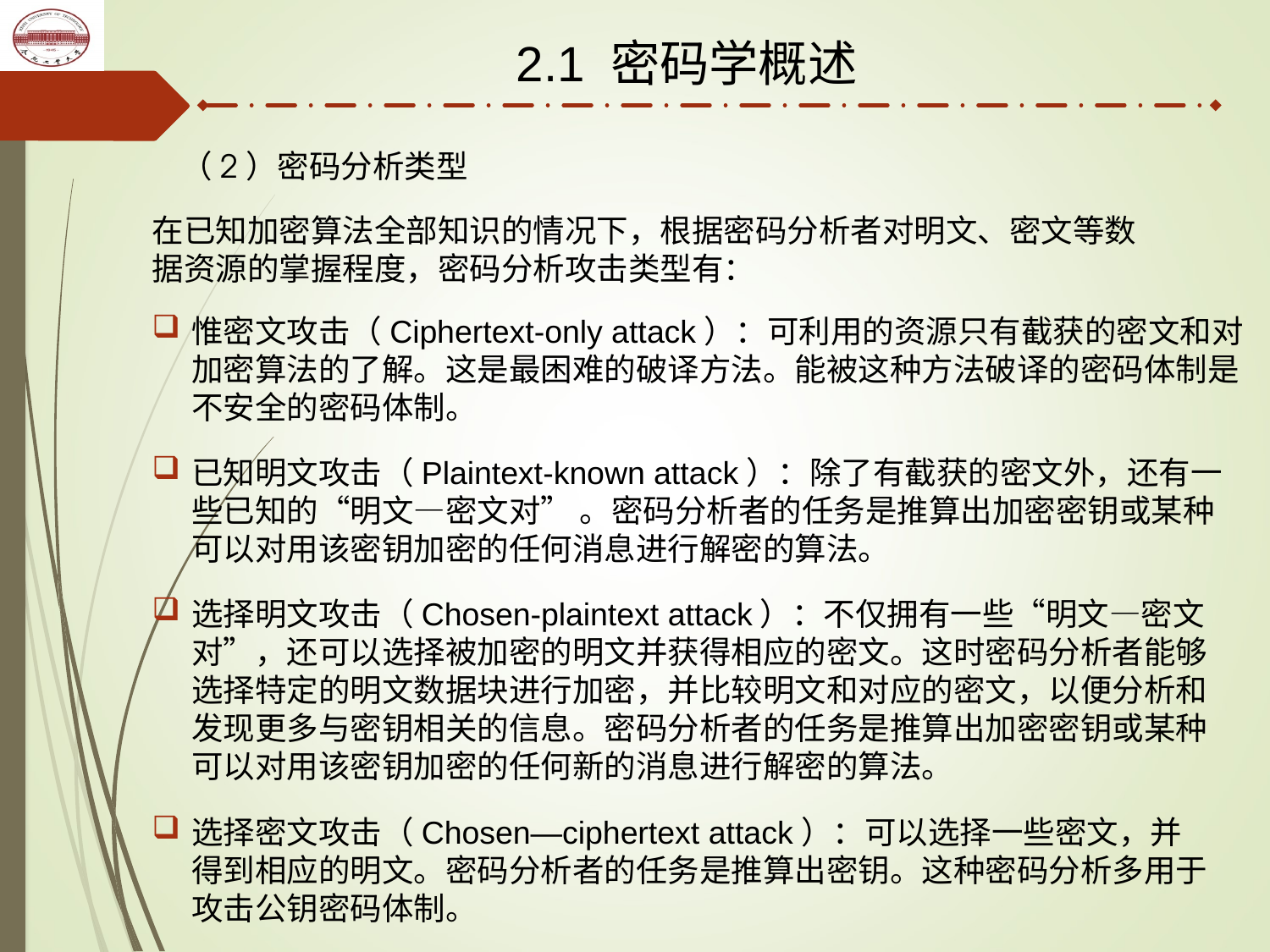

2.1 密码学概述
（2）密码分析类型
在已知加密算法全部知识的情况下，根据密码分析者对明文、密文等数据资源的掌握程度，密码分析攻击类型有：
惟密文攻击（Ciphertext-only attack）：可利用的资源只有截获的密文和对加密算法的了解。这是最困难的破译方法。能被这种方法破译的密码体制是不安全的密码体制。
已知明文攻击（Plaintext-known attack）：除了有截获的密文外，还有一些已知的“明文—密文对” 。密码分析者的任务是推算出加密密钥或某种可以对用该密钥加密的任何消息进行解密的算法。
选择明文攻击（Chosen-plaintext attack）：不仅拥有一些“明文—密文对”，还可以选择被加密的明文并获得相应的密文。这时密码分析者能够选择特定的明文数据块进行加密，并比较明文和对应的密文，以便分析和发现更多与密钥相关的信息。密码分析者的任务是推算出加密密钥或某种可以对用该密钥加密的任何新的消息进行解密的算法。
选择密文攻击（Chosen—ciphertext attack）：可以选择一些密文，并得到相应的明文。密码分析者的任务是推算出密钥。这种密码分析多用于攻击公钥密码体制。